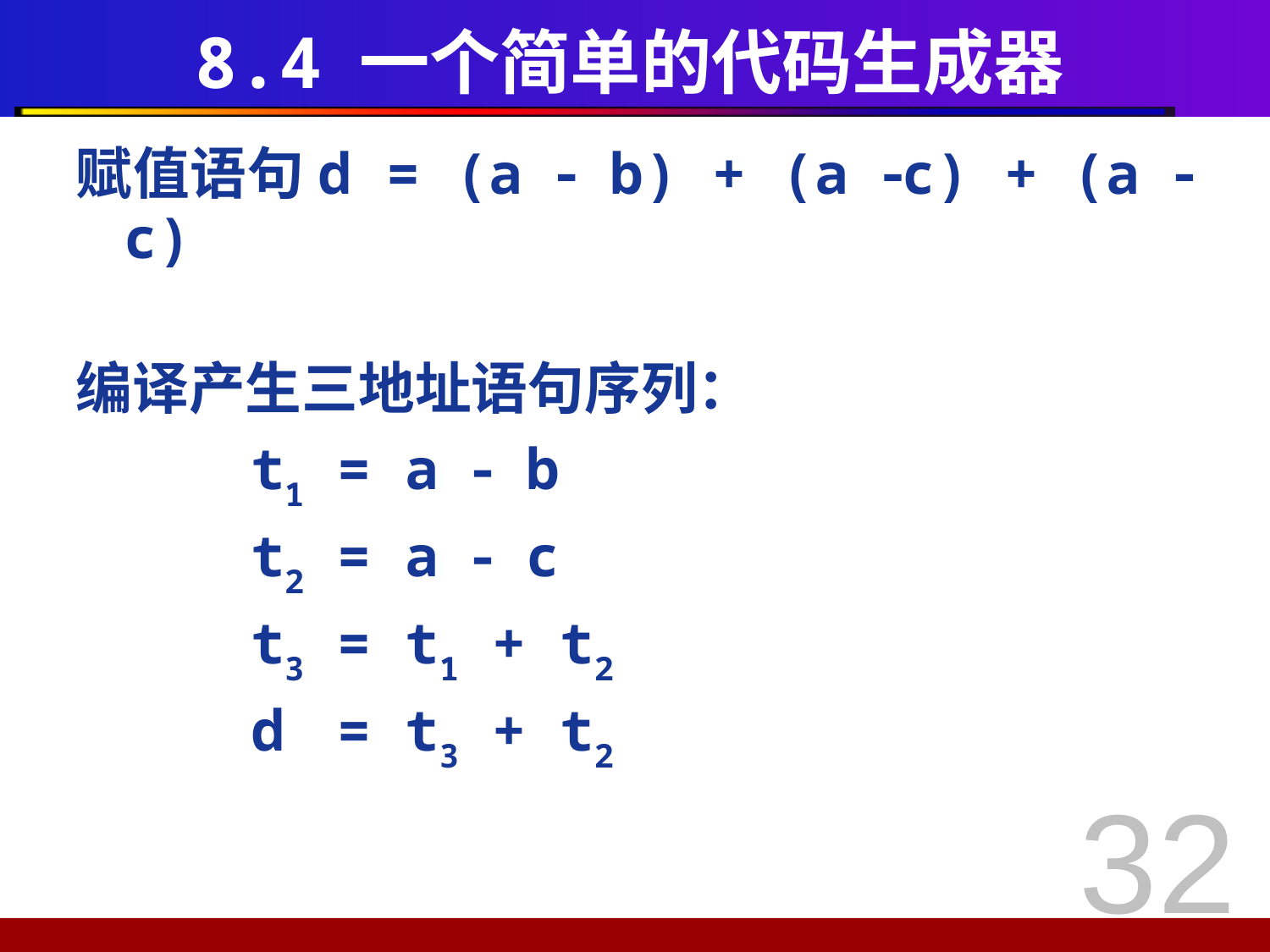

# 8.4 一个简单的代码生成器
赋值语句d = (a − b) + (a −c) + (a − c)

编译产生三地址语句序列：
		t1 = a − b
		t2 = a − c
		t3 = t1 + t2
		d2 = t3 + t2
32